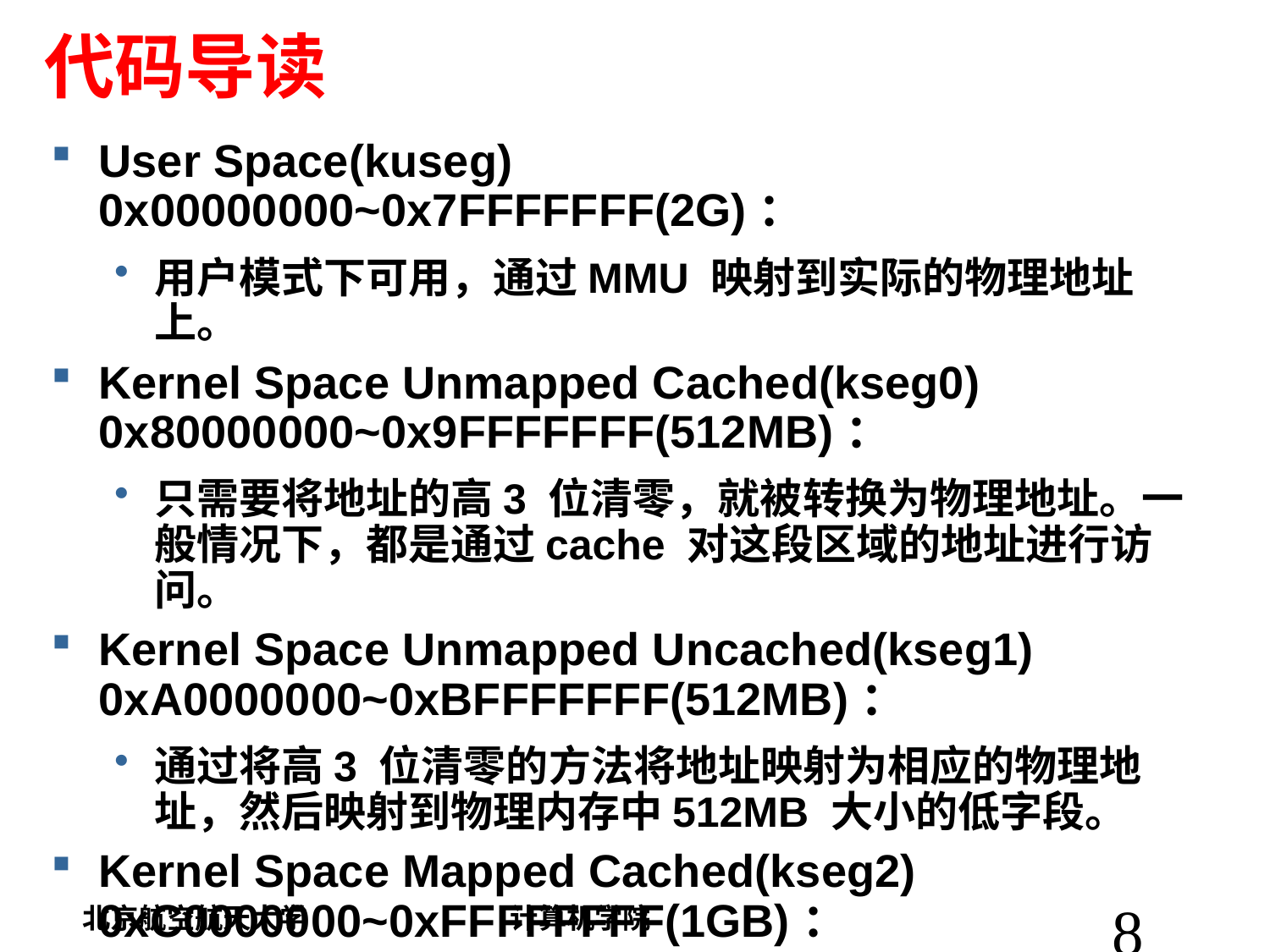

# 代码导读
User Space(kuseg) 0x00000000~0x7FFFFFFF(2G)：
用户模式下可用，通过MMU 映射到实际的物理地址上。
Kernel Space Unmapped Cached(kseg0) 0x80000000~0x9FFFFFFF(512MB)：
只需要将地址的高3 位清零，就被转换为物理地址。一般情况下，都是通过cache 对这段区域的地址进行访问。
Kernel Space Unmapped Uncached(kseg1) 0xA0000000~0xBFFFFFFF(512MB)：
通过将高3 位清零的方法将地址映射为相应的物理地址，然后映射到物理内存中512MB 大小的低字段。
Kernel Space Mapped Cached(kseg2) 0xC0000000~0xFFFFFFFF(1GB)：
这段地址只能在内核态下使用并且需要MMU 的转换。

8